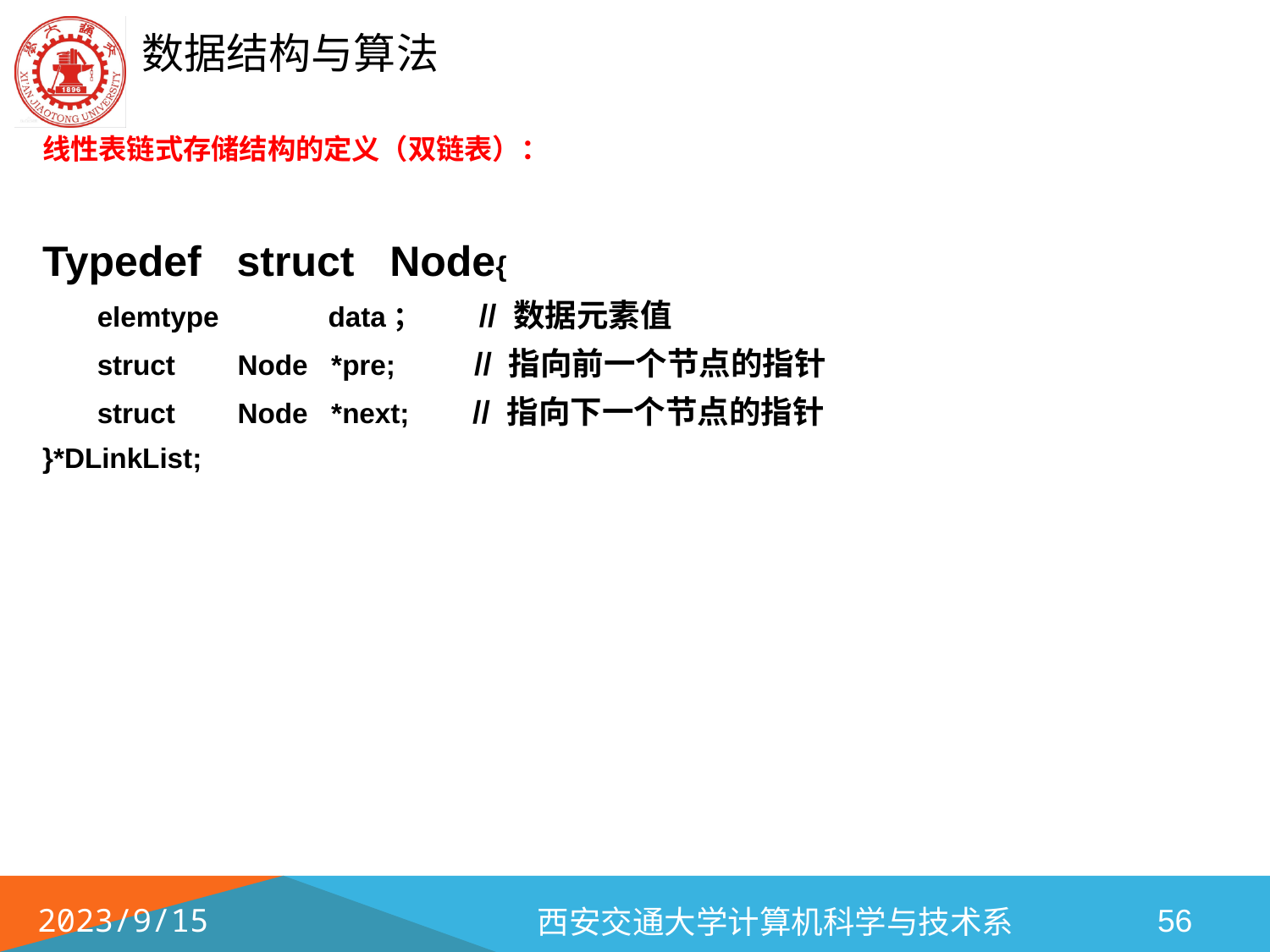

线性表链式存储结构的定义（双链表）：

Typedef   struct   Node{
       elemtype              data；        // 数据元素值
       struct        Node   *pre;          // 指向前一个节点的指针
       struct        Node   *next;        // 指向下一个节点的指针
}*DLinkList;